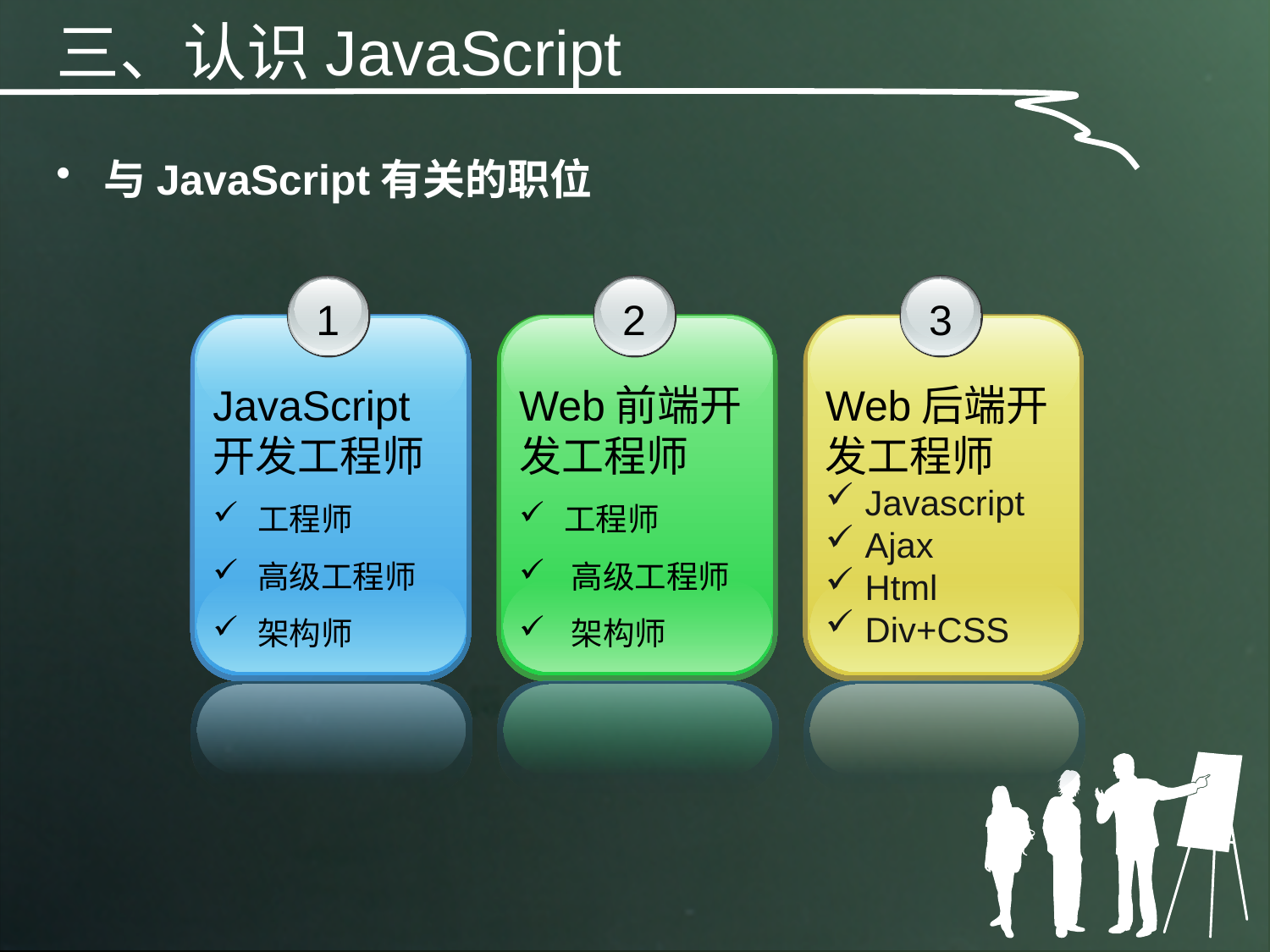

三、认识JavaScript

与JavaScript有关的职位

1
2
3
JavaScript 开发工程师
 工程师
 高级工程师
 架构师
Web前端开发工程师
 工程师
  高级工程师
  架构师
Web后端开发工程师
 Javascript
 Ajax
 Html
 Div+CSS